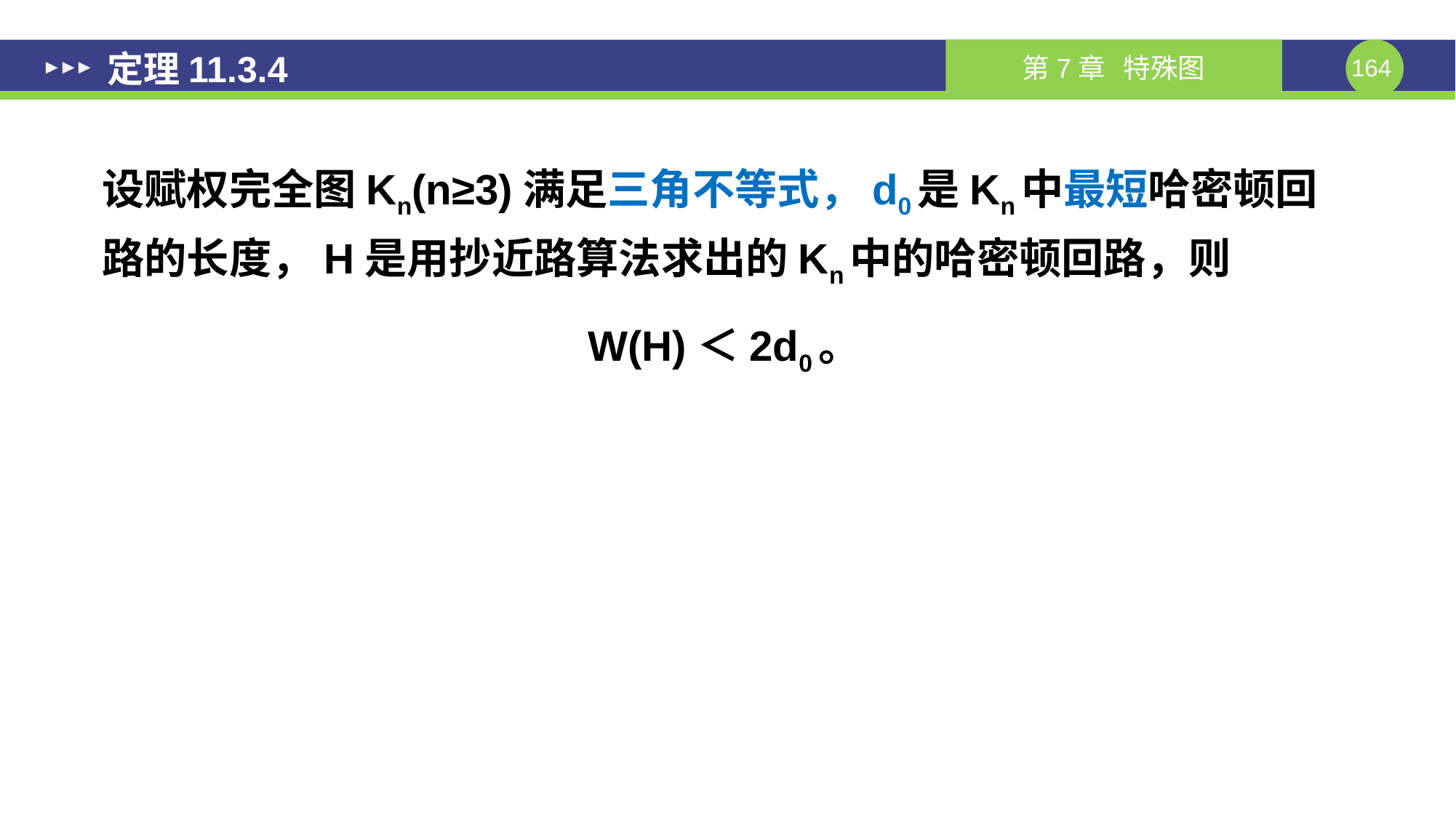

# 定理11.3.4
设赋权完全图Kn(n≥3)满足三角不等式，d0是Kn中最短哈密顿回路的长度，H是用抄近路算法求出的Kn中的哈密顿回路，则
W(H)＜2d0。